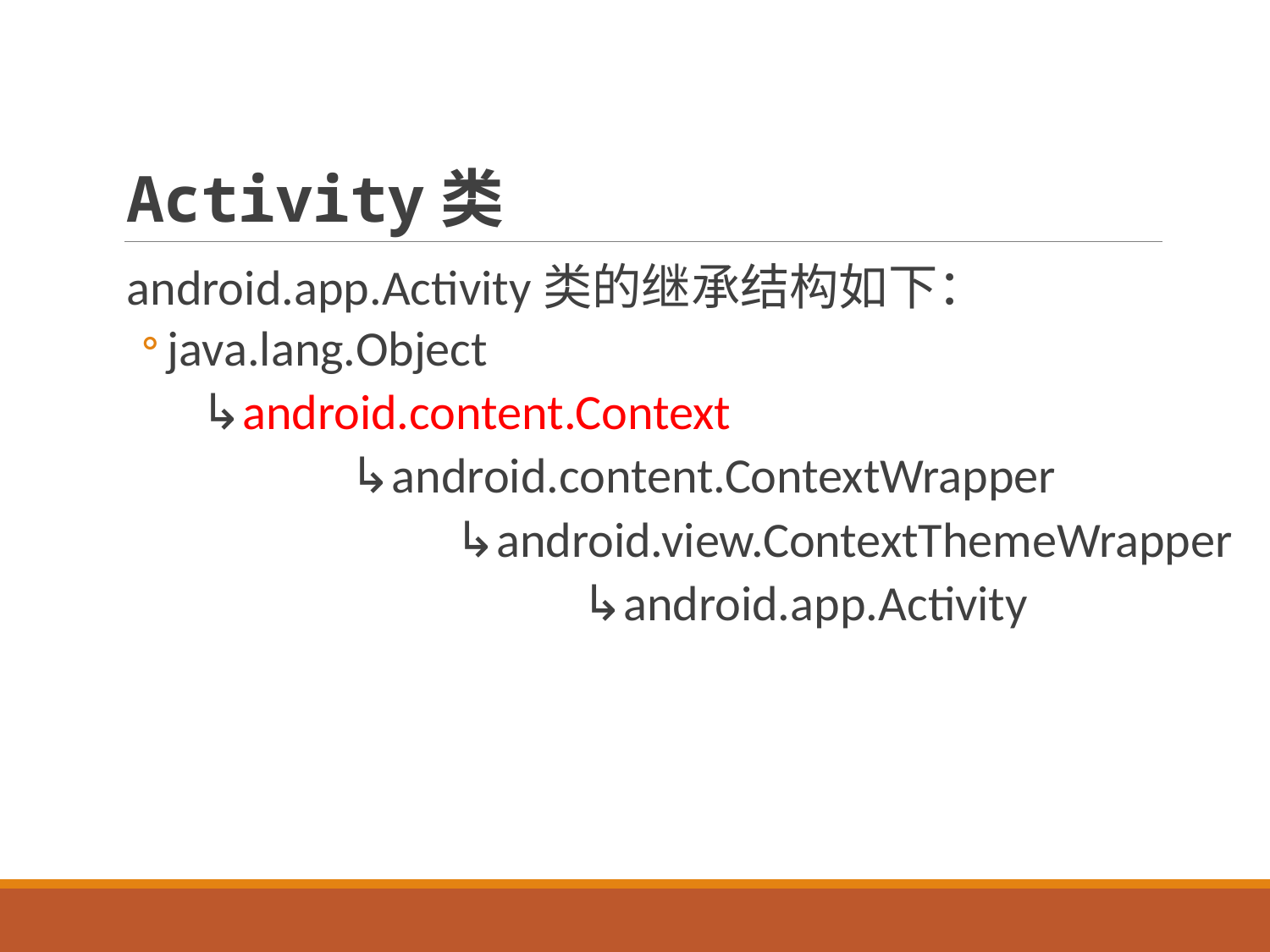

# Activity类
android.app.Activity类的继承结构如下：
java.lang.Object
	   ↳android.content.Context
	 	     ↳android.content.ContextWrapper
		 	   ↳android.view.ContextThemeWrapper
	 	 	 	   ↳android.app.Activity